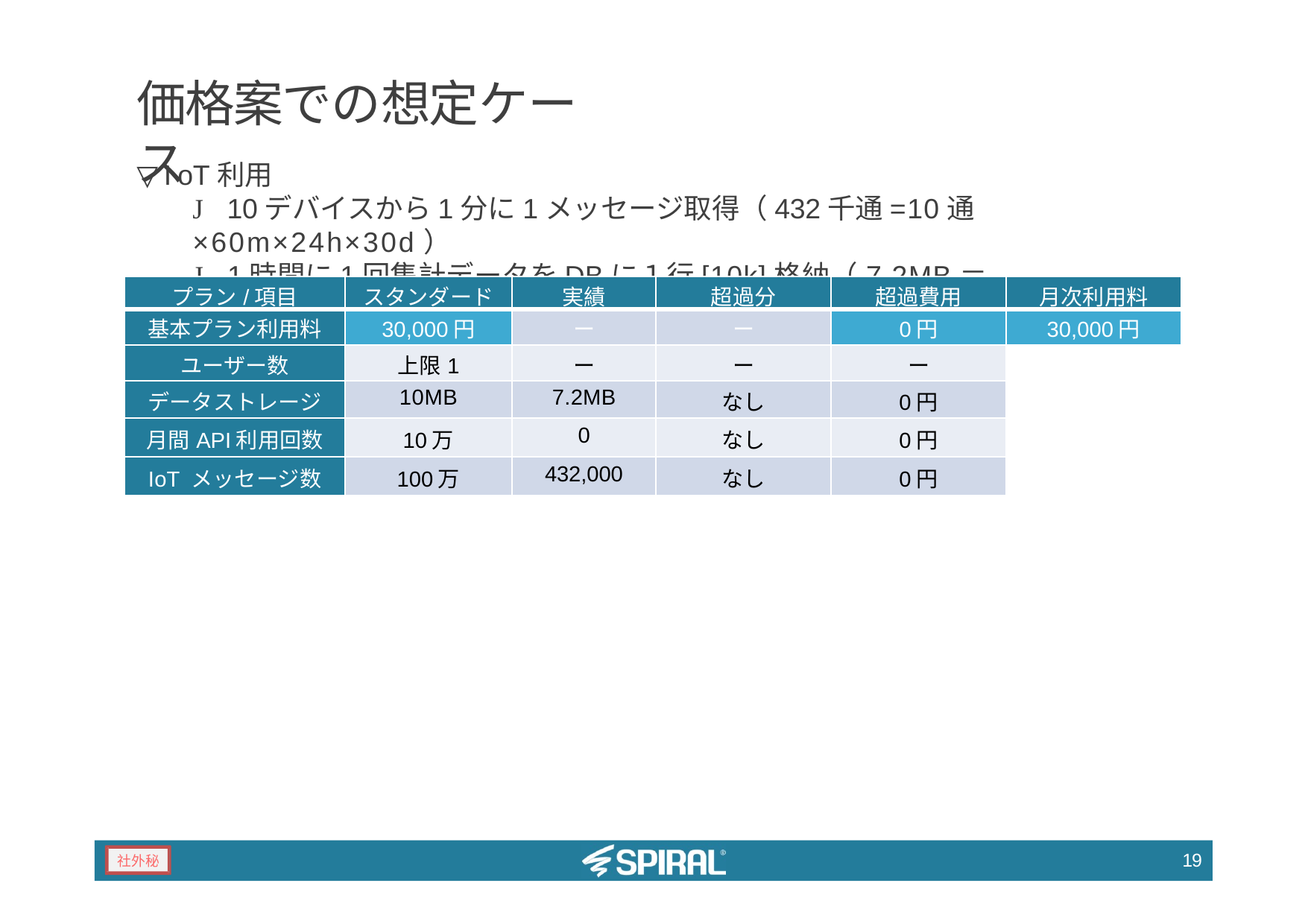

# 価格案での想定ケース
▽IoT利用
J 10デバイスから1分に1メッセージ取得（432千通=10通×60m×24h×30d）
J 1時間に1回集計データをDBに１行[10k]格納（7.2MB＝10k×24h×30d）
| プラン/項目 | スタンダード | 実績 | 超過分 | 超過費用 | 月次利用料 |
| --- | --- | --- | --- | --- | --- |
| 基本プラン利用料 | 30,000円 | ー | ー | 0円 | 30,000円 |
| ユーザー数 | 上限1 | ー | ー | ー |  |
| データストレージ | 10MB | 7.2MB | なし | 0円 |  |
| 月間API利用回数 | 10万 | 0 | なし | 0円 |  |
| IoT メッセージ数 | 100万 | 432,000 | なし | 0円 |  |
19
社外秘